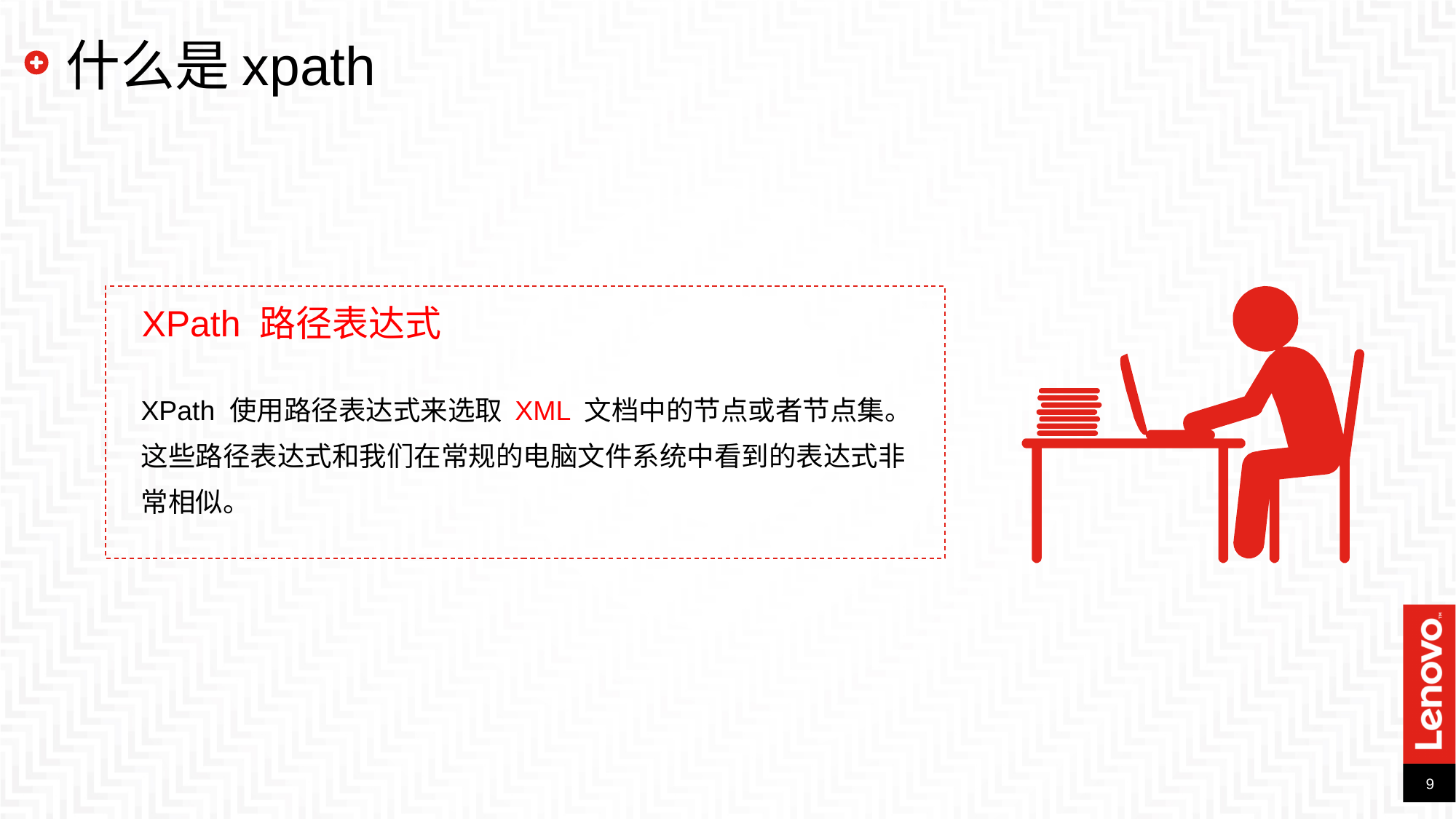

什么是xpath

XPath 路径表达式
XPath 使用路径表达式来选取 XML 文档中的节点或者节点集。这些路径表达式和我们在常规的电脑文件系统中看到的表达式非常相似。